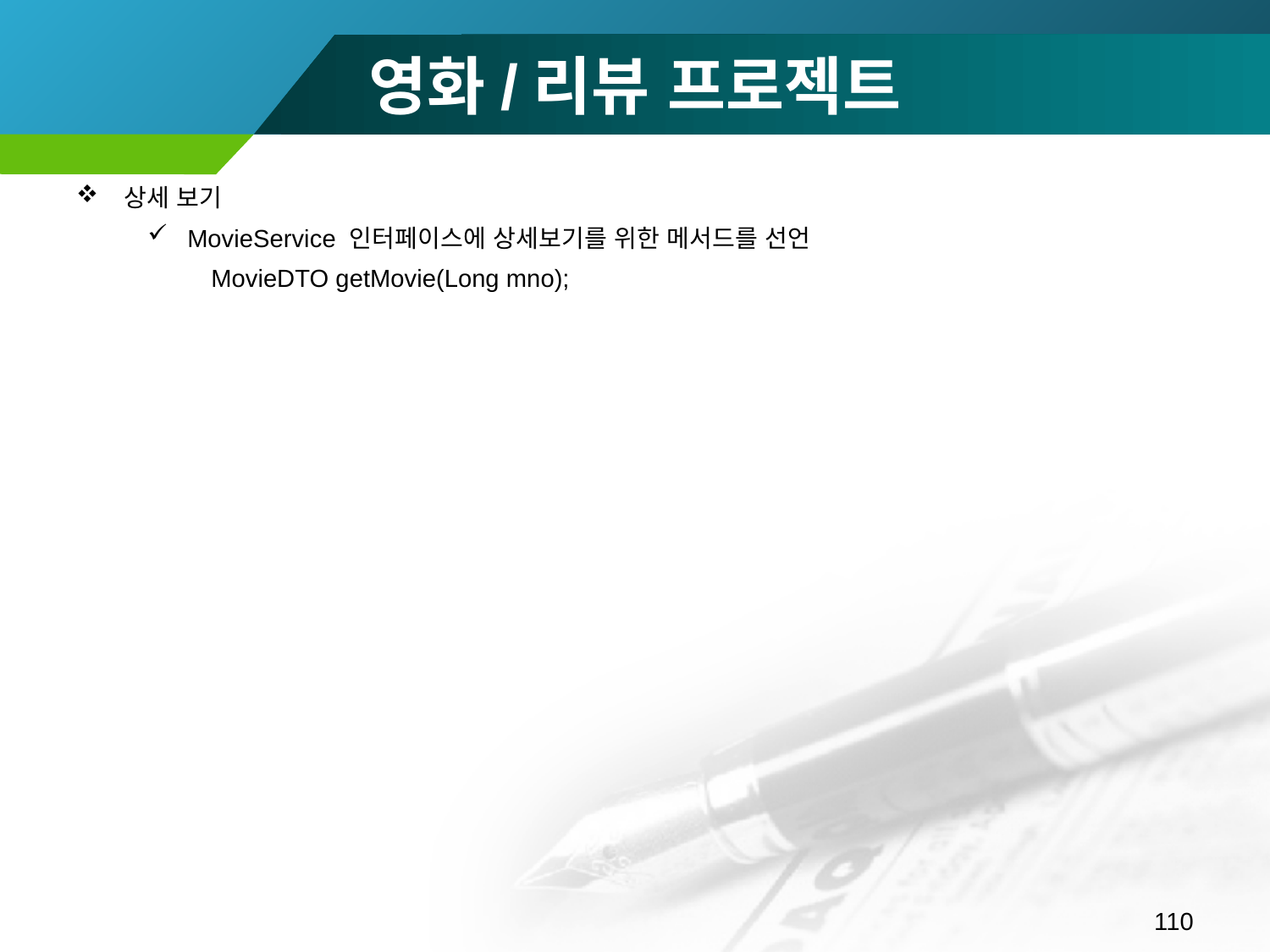

# 영화/리뷰 프로젝트
상세 보기
MovieService 인터페이스에 상세보기를 위한 메서드를 선언
MovieDTO getMovie(Long mno);
110